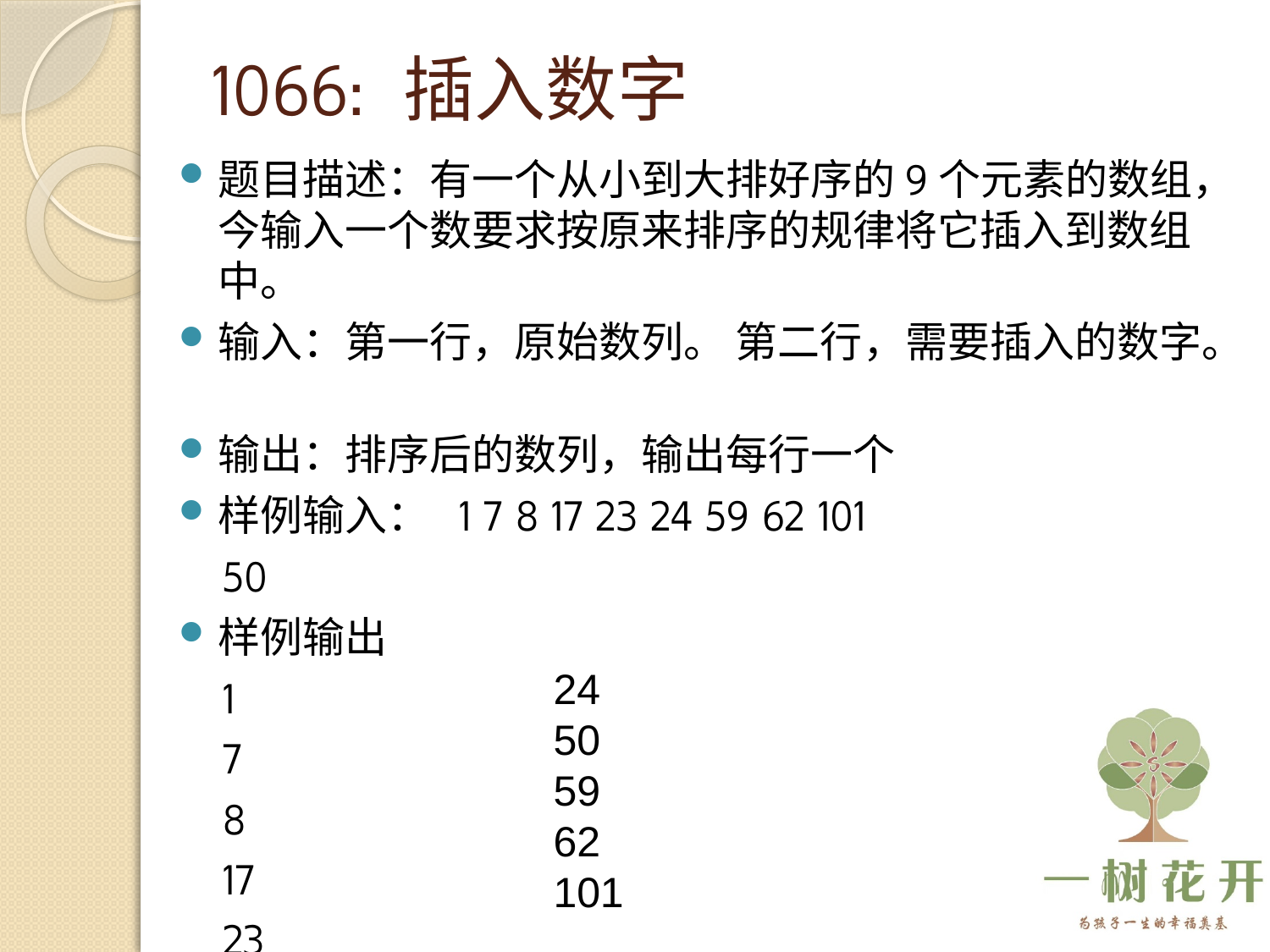

# 1066: 插入数字
题目描述：有一个从小到大排好序的9个元素的数组，今输入一个数要求按原来排序的规律将它插入到数组中。
输入：第一行，原始数列。 第二行，需要插入的数字。
输出：排序后的数列，输出每行一个
样例输入：  1 7 8 17 23 24 59 62 101
50
样例输出
1
7
8
17
23

24
50
59
62
101